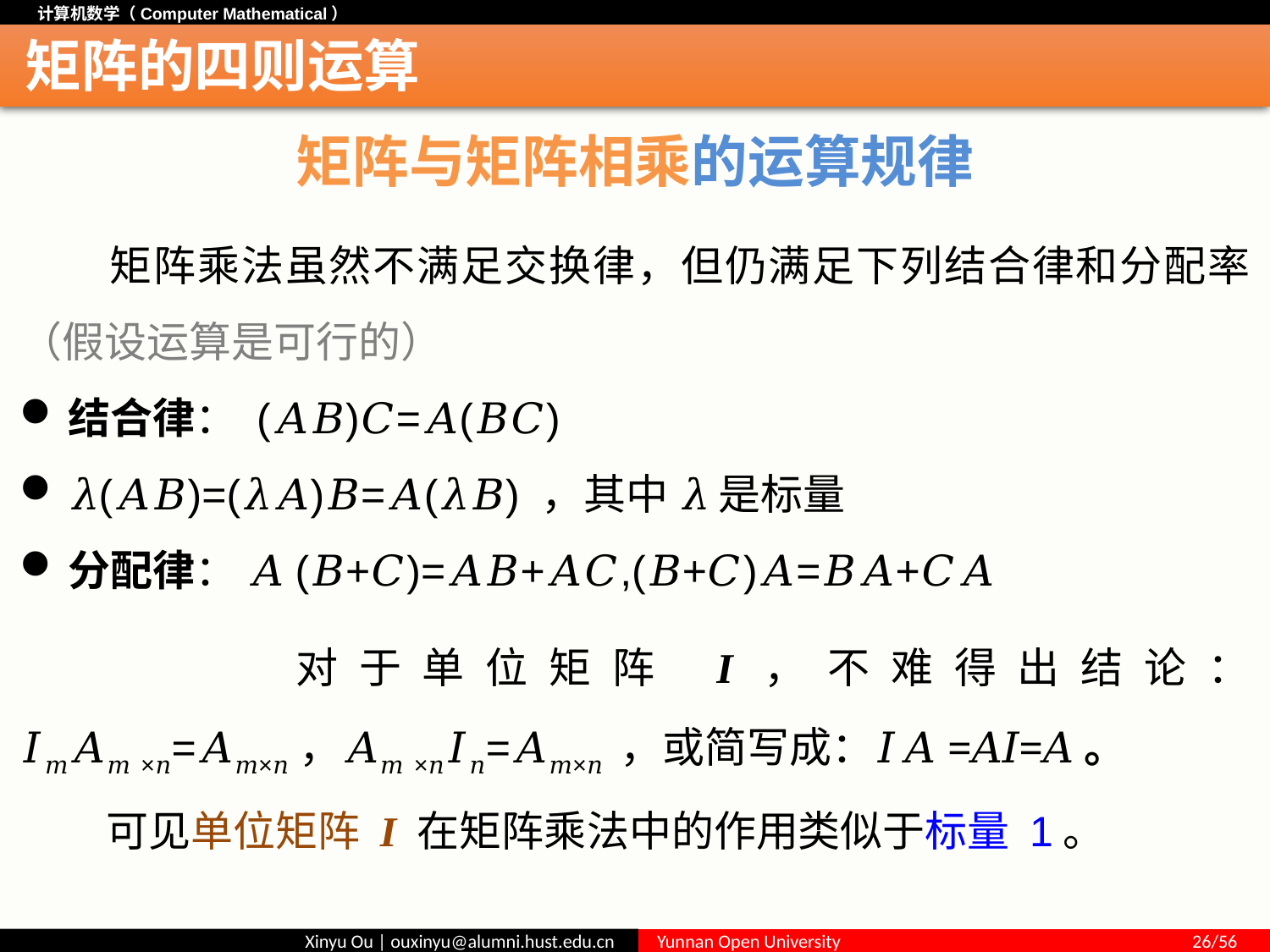

# 矩阵的四则运算
矩阵与矩阵相乘的运算规律
       矩阵乘法虽然不满足交换律，但仍满足下列结合律和分配率（假设运算是可行的）
结合律： (𝐴𝐵)𝐶=𝐴(𝐵𝐶)
𝜆(𝐴𝐵)=(𝜆𝐴)𝐵=𝐴(𝜆𝐵) ，其中 𝜆 是标量
分配律： 𝐴(𝐵+𝐶)=𝐴𝐵+𝐴𝐶,(𝐵+𝐶)𝐴=𝐵𝐴+𝐶𝐴
        对于单位矩阵 I，不难得出结论：𝐼𝑚𝐴𝑚×𝑛=𝐴𝑚×𝑛，𝐴𝑚×𝑛𝐼𝑛=𝐴𝑚×𝑛 ，或简写成：𝐼𝐴=𝐴𝐼=𝐴。
        可见单位矩阵 I 在矩阵乘法中的作用类似于标量 1。